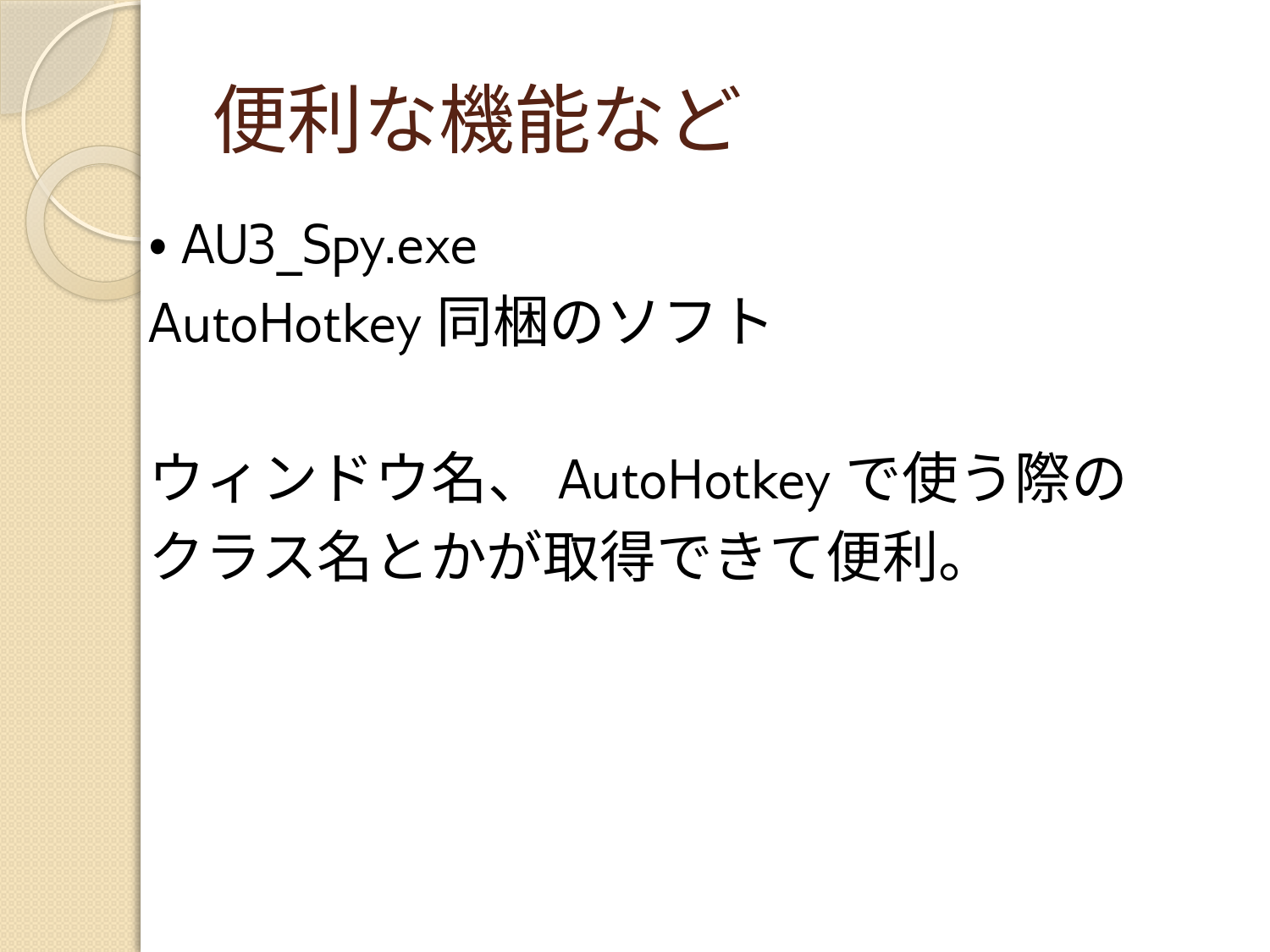

# 便利な機能など
・AU3_Spy.exe
AutoHotkey同梱のソフト

ウィンドウ名、AutoHotkeyで使う際の
クラス名とかが取得できて便利。